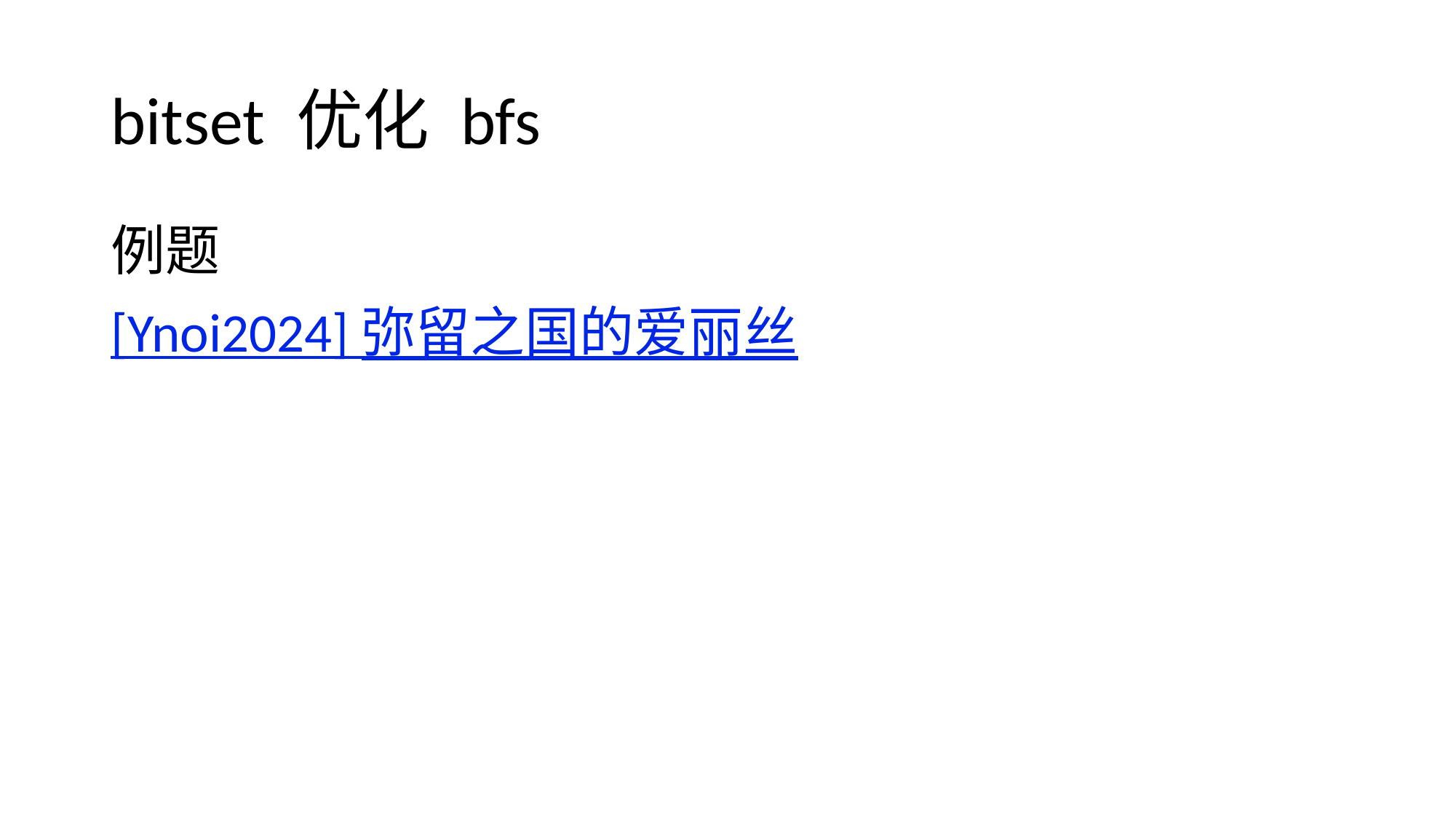

# bitset 优化 bfs
例题
[Ynoi2024] 弥留之国的爱丽丝